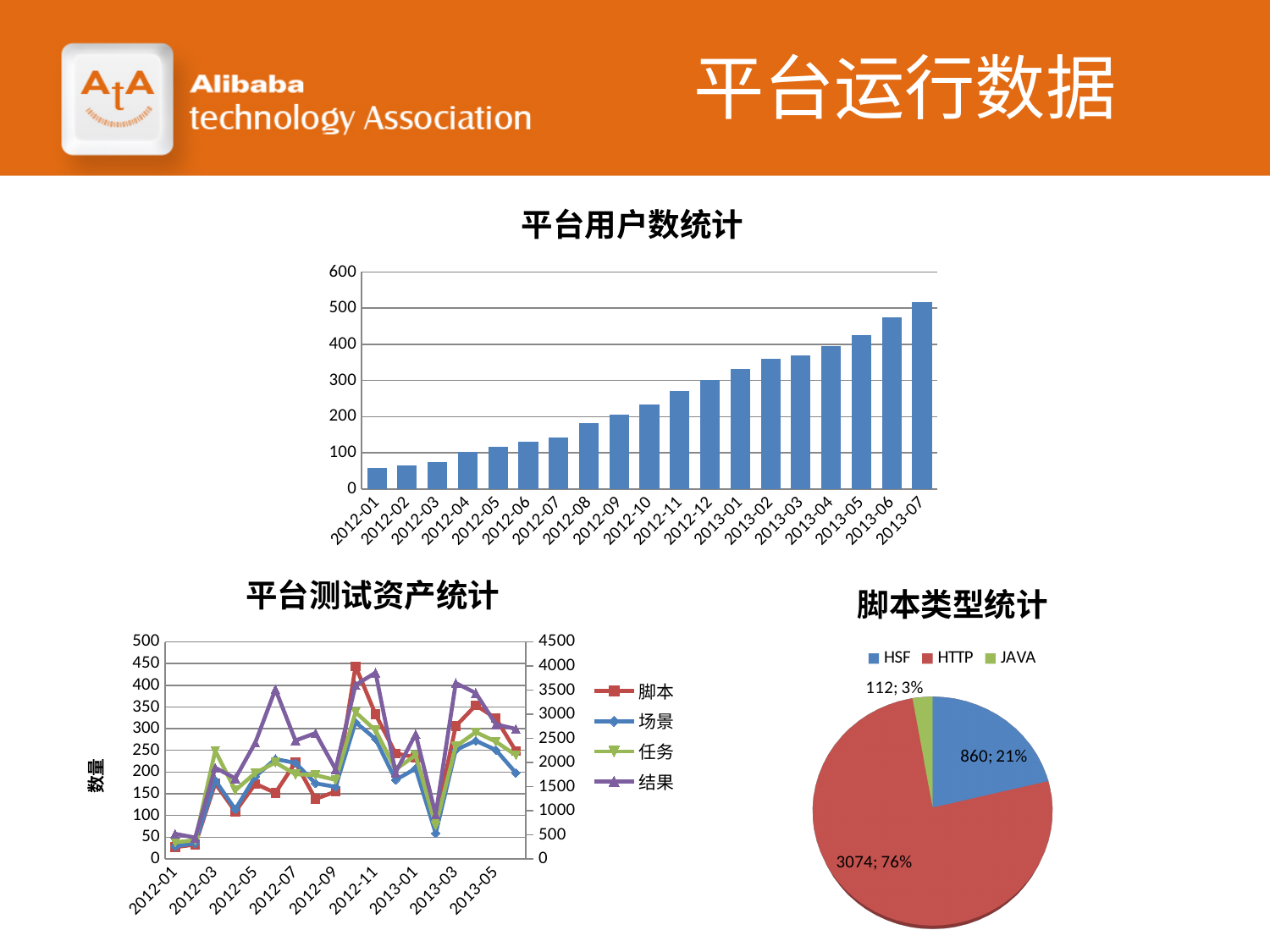

# 平台运行数据

### Chart: 平台用户数统计

| Category |  |
|---|---|
| 2012-01 | 58.0 |
| 2012-02 | 66.0 |
| 2012-03 | 74.0 |
| 2012-04 | 102.0 |
| 2012-05 | 116.0 |
| 2012-06 | 131.0 |
| 2012-07 | 142.0 |
| 2012-08 | 181.0 |
| 2012-09 | 206.0 |
| 2012-10 | 234.0 |
| 2012-11 | 270.0 |
| 2012-12 | 301.0 |
| 2013-01 | 332.0 |
| 2013-02 | 360.0 |
| 2013-03 | 369.0 |
| 2013-04 | 394.0 |
| 2013-05 | 426.0 |
| 2013-06 | 475.0 |
| 2013-07 | 518.0 |

### Chart: 平台测试资产统计

| Category |  |  |  |  |
|---|---|---|---|---|
|  | 27.0 | 29.0 | 38.0 | 520.0 |
|  | 33.0 | 36.0 | 43.0 | 441.0 |
|  | 174.0 | 181.0 | 249.0 | 1890.0 |
|  | 109.0 | 114.0 | 158.0 | 1669.0 |
|  | 173.0 | 190.0 | 198.0 | 2412.0 |
|  | 152.0 | 230.0 | 222.0 | 3517.0 |
|  | 222.0 | 221.0 | 195.0 | 2454.0 |
|  | 138.0 | 174.0 | 193.0 | 2608.0 |
|  | 155.0 | 166.0 | 182.0 | 1857.0 |
|  | 444.0 | 315.0 | 338.0 | 3605.0 |
|  | 333.0 | 276.0 | 296.0 | 3862.0 |
|  | 243.0 | 182.0 | 206.0 | 1792.0 |
|  | 234.0 | 208.0 | 239.0 | 2588.0 |
|  | 90.0 | 59.0 | 77.0 | 917.0 |
|  | 306.0 | 251.0 | 259.0 | 3647.0 |
|  | 354.0 | 272.0 | 292.0 | 3440.0 |
|  | 324.0 | 251.0 | 270.0 | 2790.0 |
|  | 248.0 | 198.0 | 239.0 | 2695.0 |

[unsupported chart]